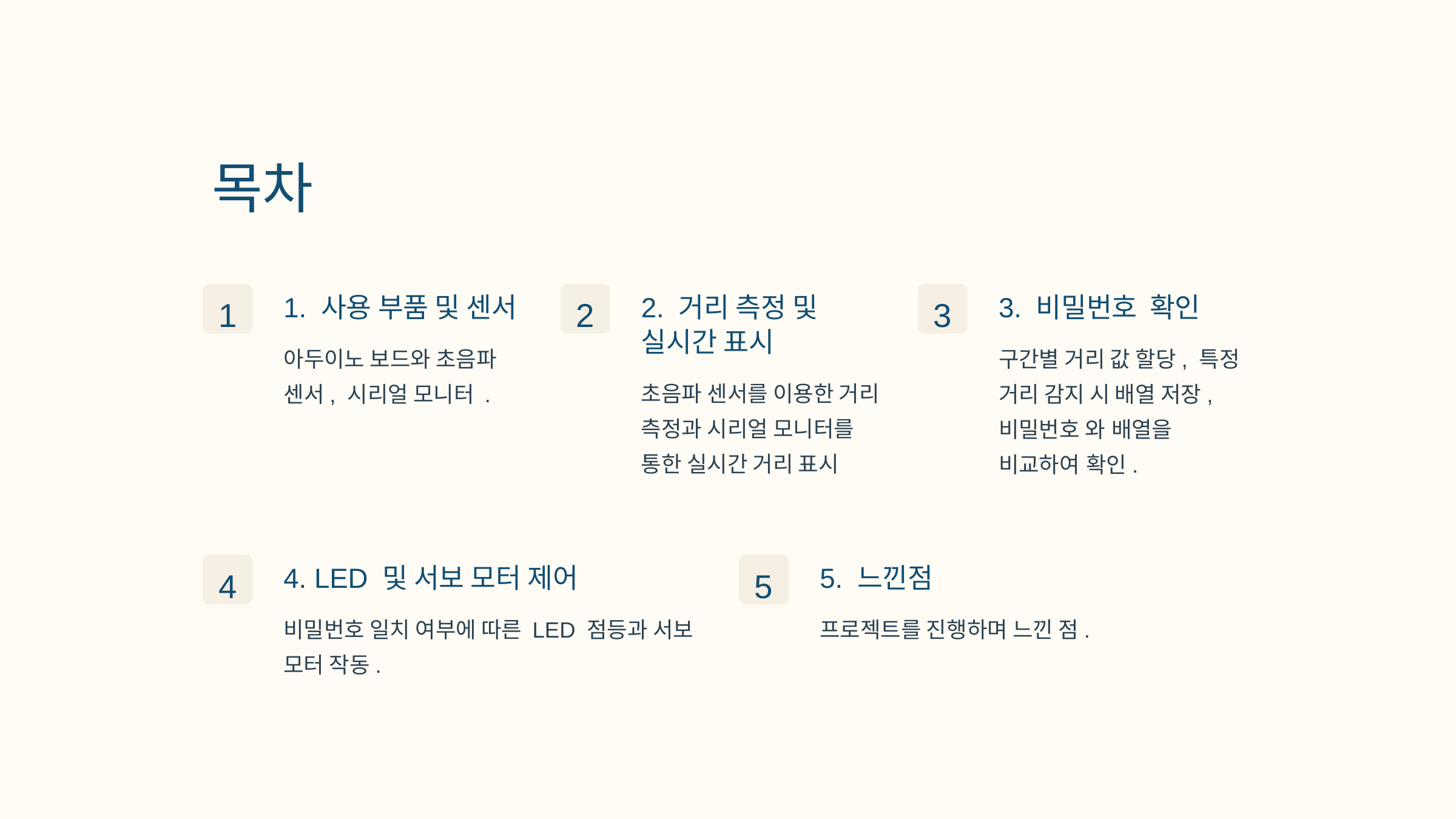

목차

1. 사용 부품 및 센서

2. 거리 측정 및 실시간 표시

3. 비밀번호  확인
1
2
3
아두이노 보드와 초음파 센서, 시리얼 모니터 .
구간별 거리 값 할당, 특정 거리 감지 시 배열 저장, 비밀번호 와 배열을 비교하여 확인.
초음파 센서를 이용한 거리 측정과 시리얼 모니터를 통한 실시간 거리 표시

4. LED 및 서보 모터 제어

5. 느낀점
4
5
비밀번호 일치 여부에 따른 LED 점등과 서보 모터 작동.
프로젝트를 진행하며 느낀 점.